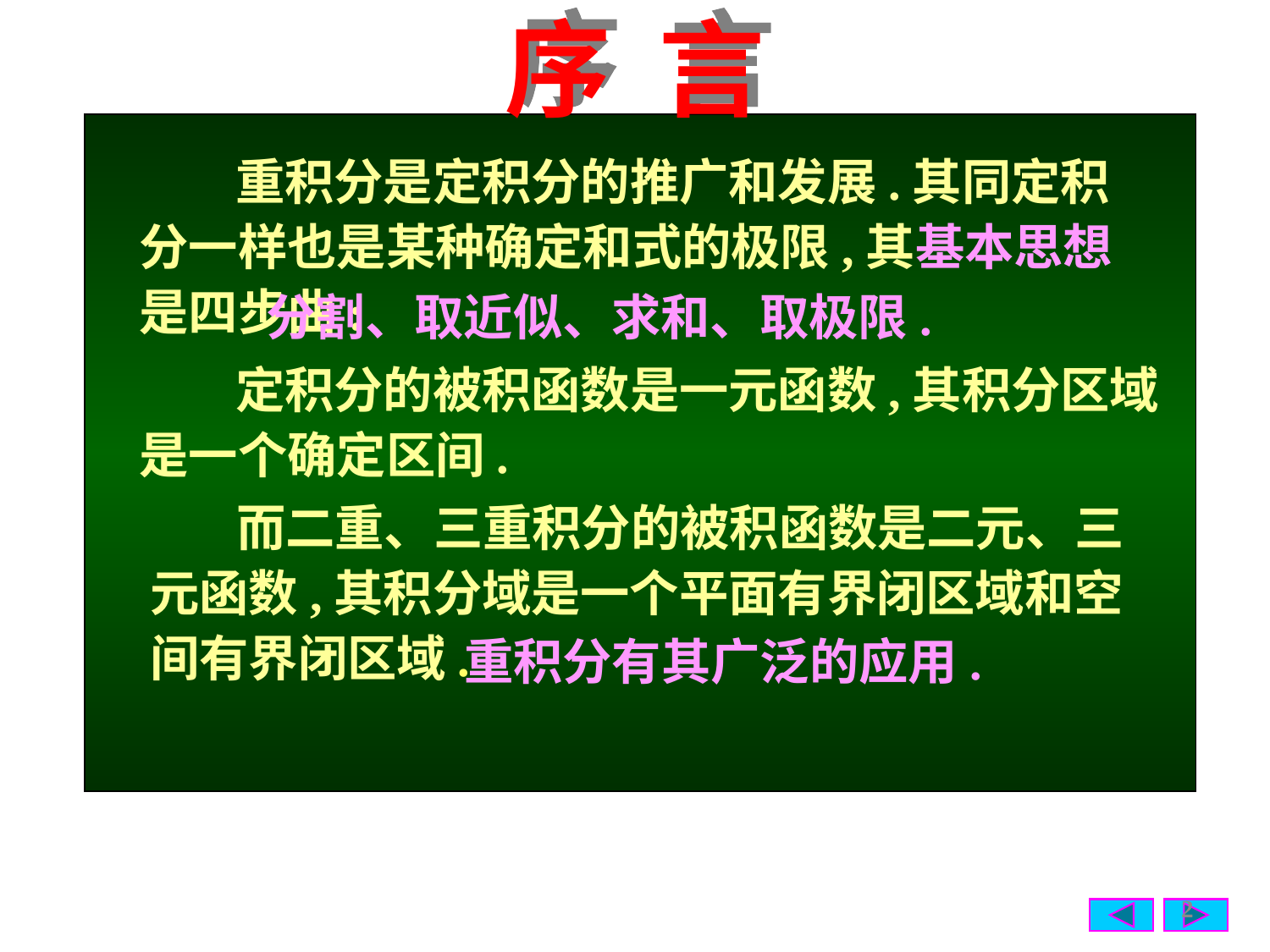

序  言

         重积分是定积分的推广和发展.其同定积分一样也是某种确定和式的极限,其基本思想是四步曲:
分割、取近似、求和、取极限.
         定积分的被积函数是一元函数,其积分区域是一个确定区间.
        而二重、三重积分的被积函数是二元、三元函数,其积分域是一个平面有界闭区域和空间有界闭区域.
重积分有其广泛的应用.
2